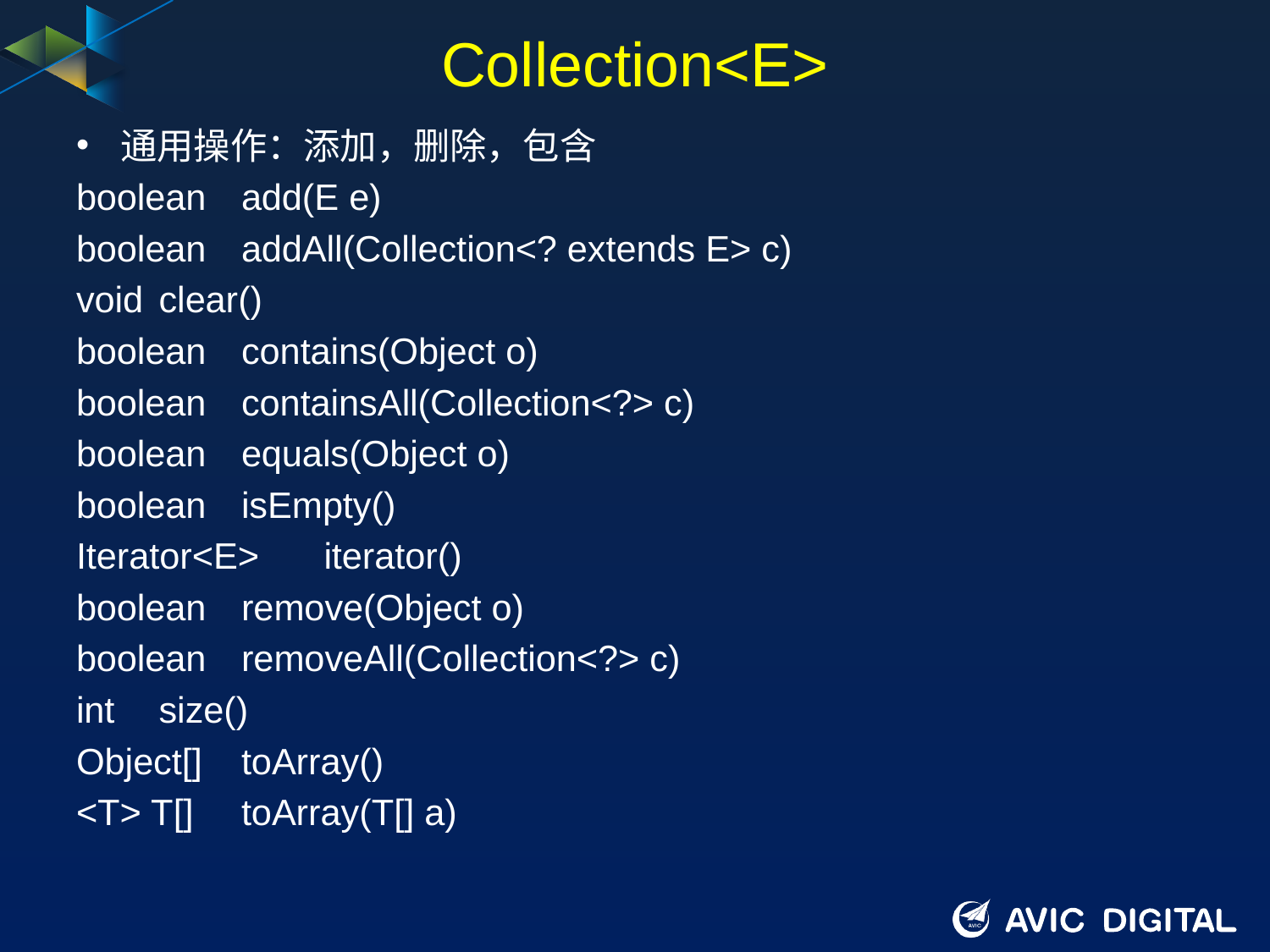

# Collection<E>
通用操作：添加，删除，包含
boolean	add(E e)
boolean	addAll(Collection<? extends E> c)
void	clear()
boolean	contains(Object o)
boolean	containsAll(Collection<?> c)
boolean	equals(Object o)
boolean	isEmpty()
Iterator<E>	iterator()
boolean	remove(Object o)
boolean	removeAll(Collection<?> c)
int	size()
Object[]	toArray()
<T> T[]	toArray(T[] a)